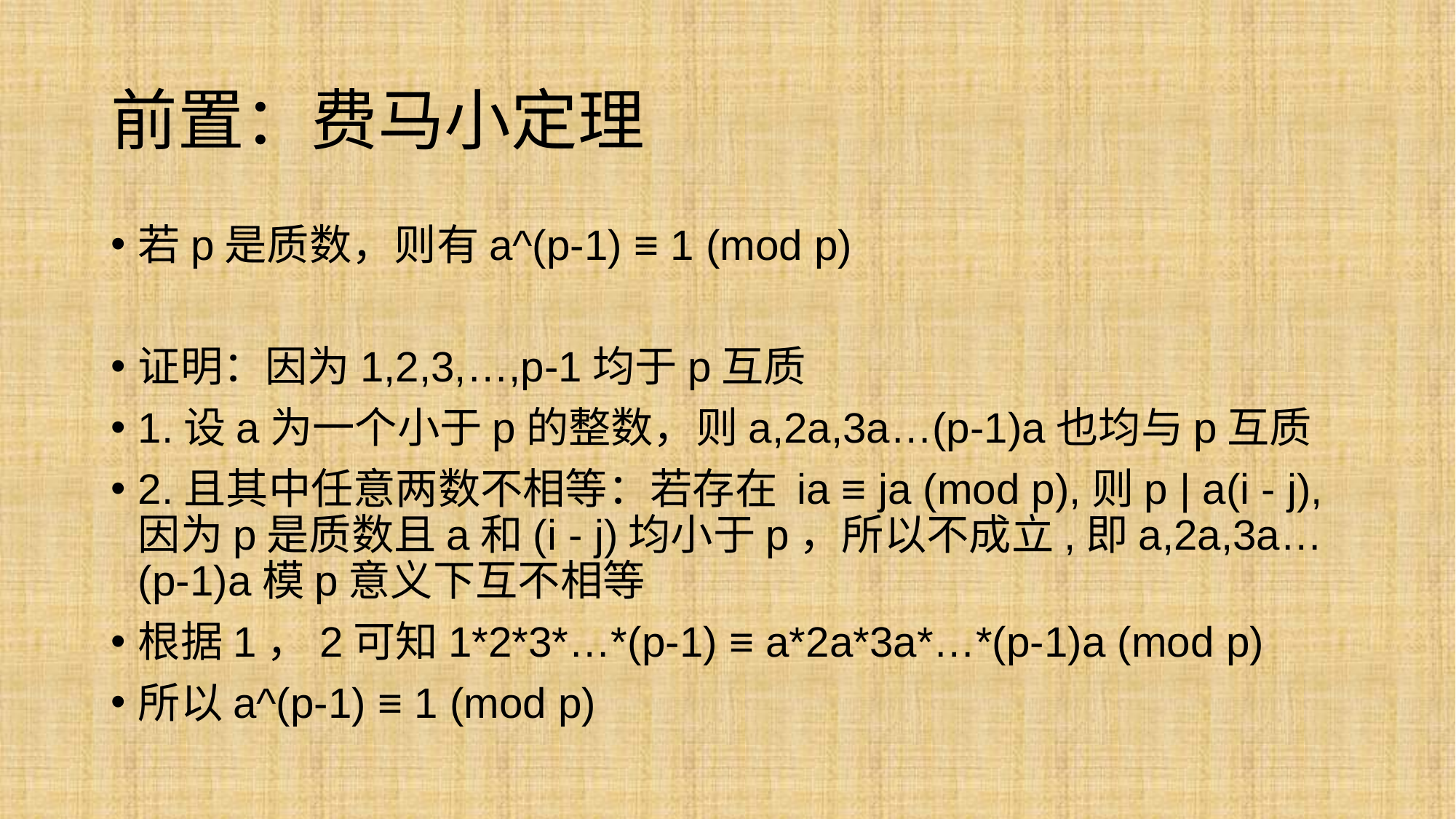

# 前置：费马小定理
若p是质数，则有a^(p-1) ≡ 1 (mod p)

证明：因为1,2,3,…,p-1均于p互质
1.设a为一个小于p的整数，则a,2a,3a…(p-1)a也均与p互质
2.且其中任意两数不相等：若存在 ia ≡ ja (mod p),则p | a(i - j),因为p是质数且a和(i - j)均小于p，所以不成立,即a,2a,3a…(p-1)a模p意义下互不相等
根据1，2可知1*2*3*…*(p-1) ≡ a*2a*3a*…*(p-1)a (mod p)
所以a^(p-1) ≡ 1 (mod p)